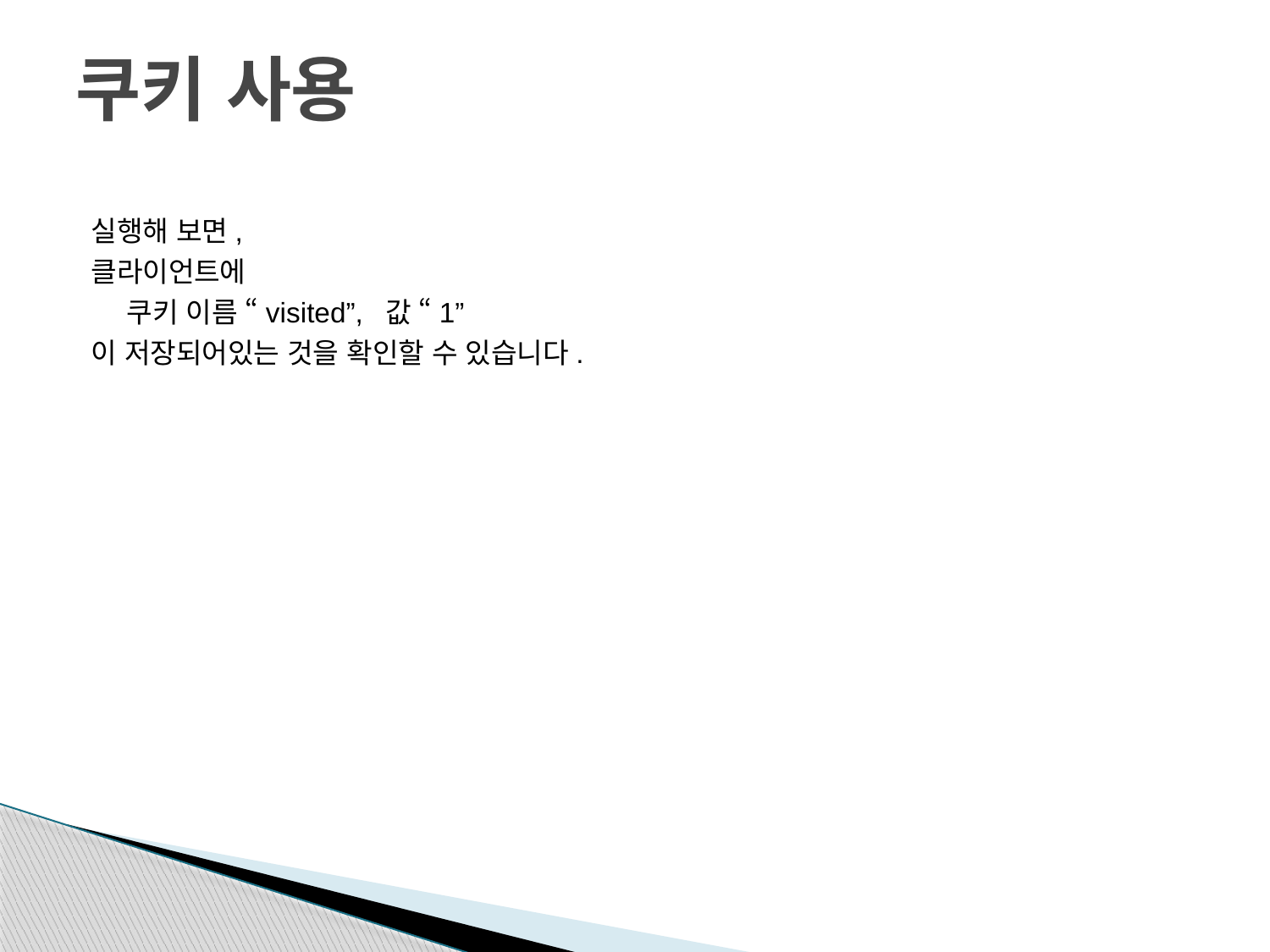

# 쿠키 사용

실행해 보면,
클라이언트에
	쿠키 이름 “visited”,  값 “1”
이 저장되어있는 것을 확인할 수 있습니다.